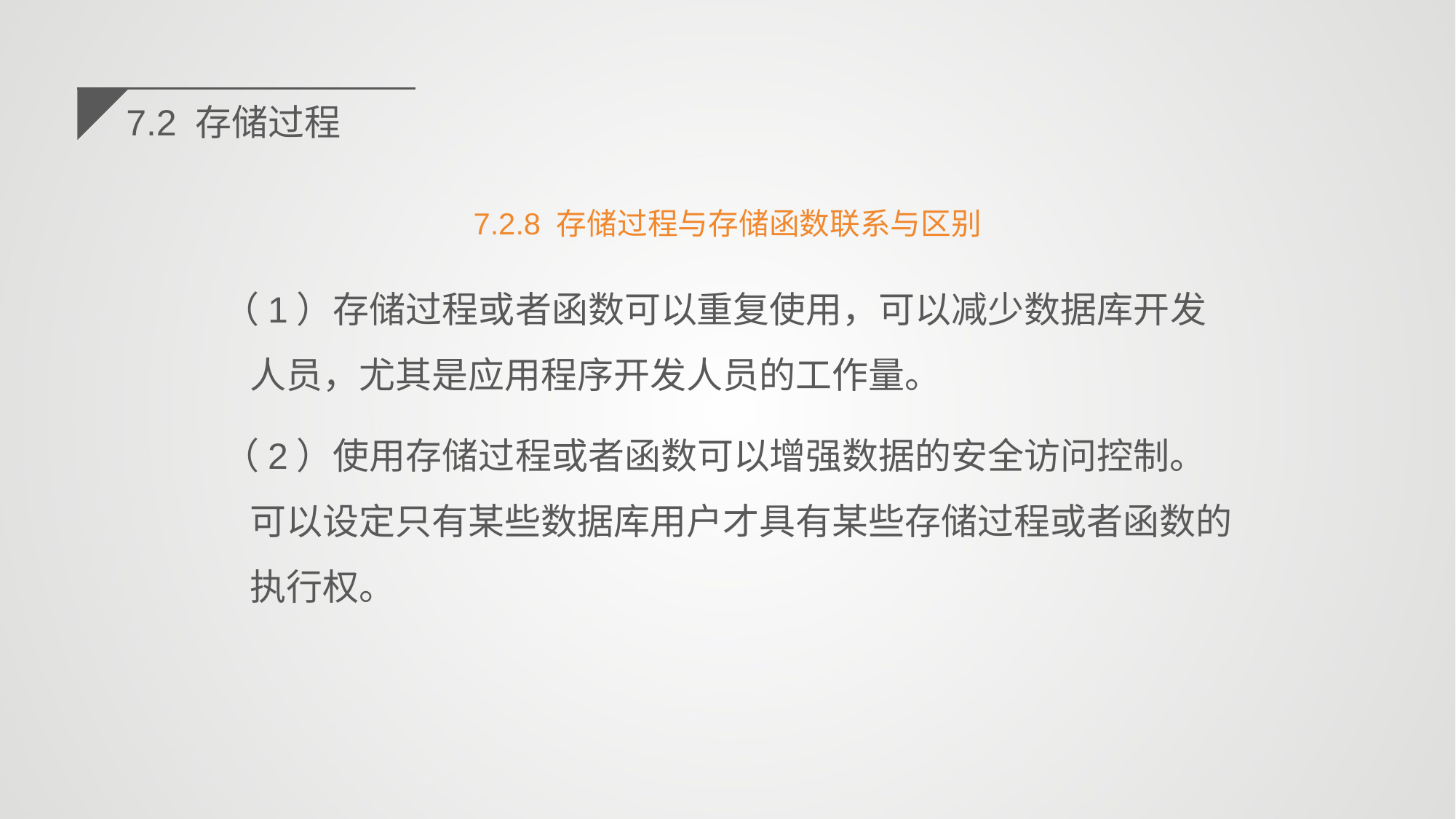

7.2 存储过程

7.2.8 存储过程与存储函数联系与区别
（1）存储过程或者函数可以重复使用，可以减少数据库开发人员，尤其是应用程序开发人员的工作量。
（2）使用存储过程或者函数可以增强数据的安全访问控制。可以设定只有某些数据库用户才具有某些存储过程或者函数的执行权。